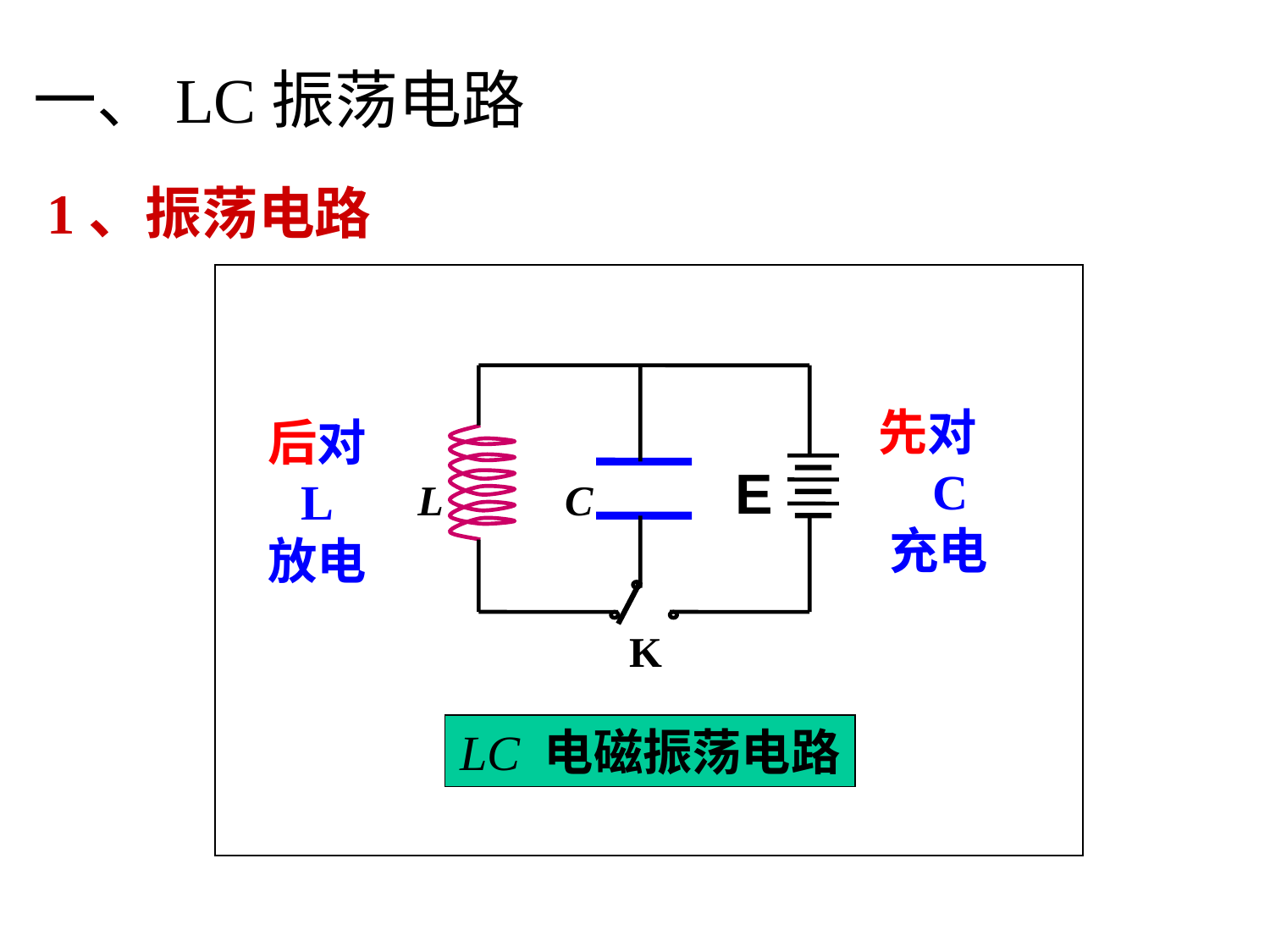

一、LC振荡电路
1、振荡电路

E

L
C

K
先对    C
充电
后对
L
放电
LC 电磁振荡电路